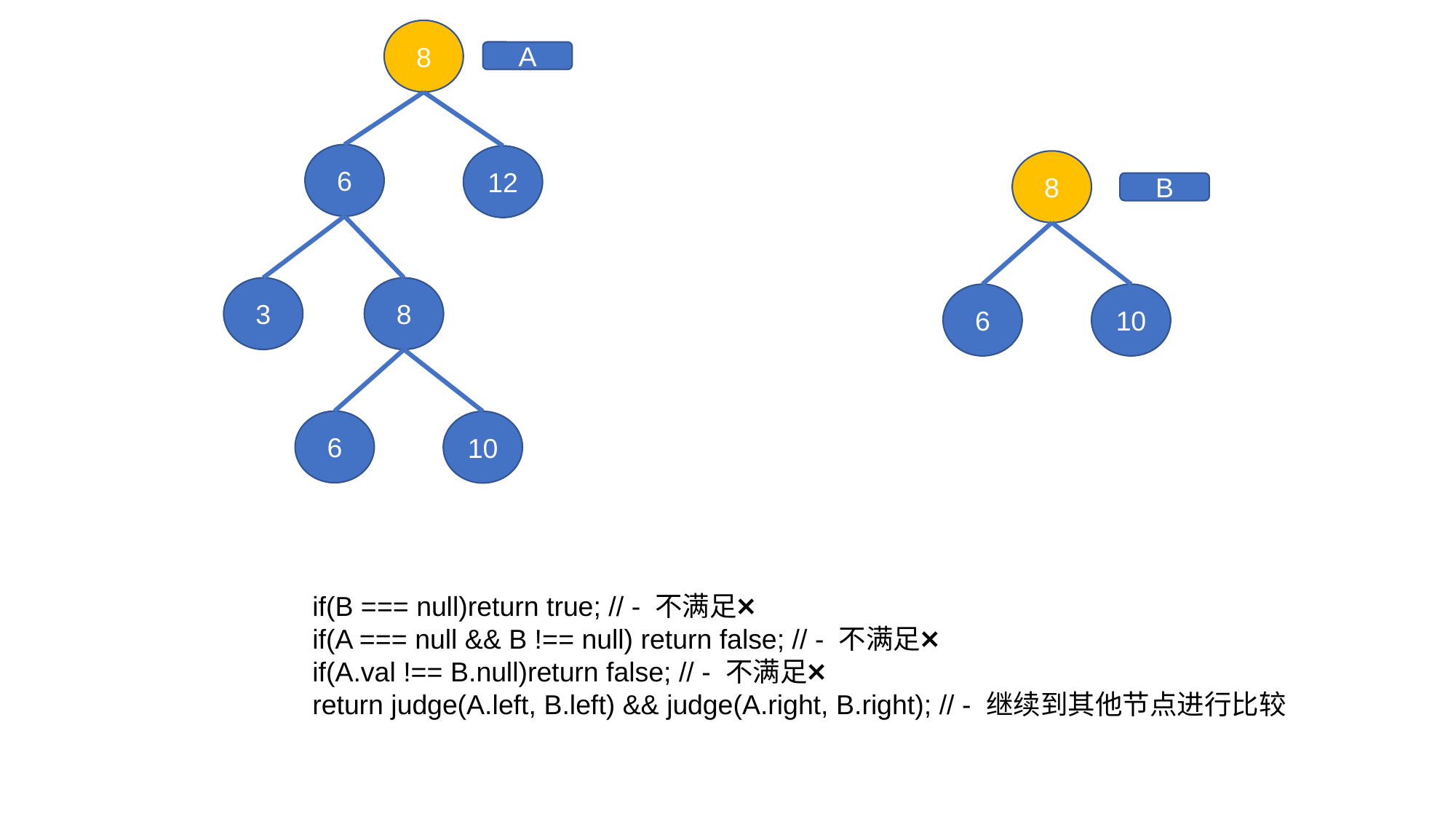

8
A
6
12
8
B
8
3
6
10
6
10
if(B === null)return true; // - 不满足❌
if(A === null && B !== null) return false; // - 不满足❌
if(A.val !== B.null)return false; // - 不满足❌
return judge(A.left, B.left) && judge(A.right, B.right); // - 继续到其他节点进行比较